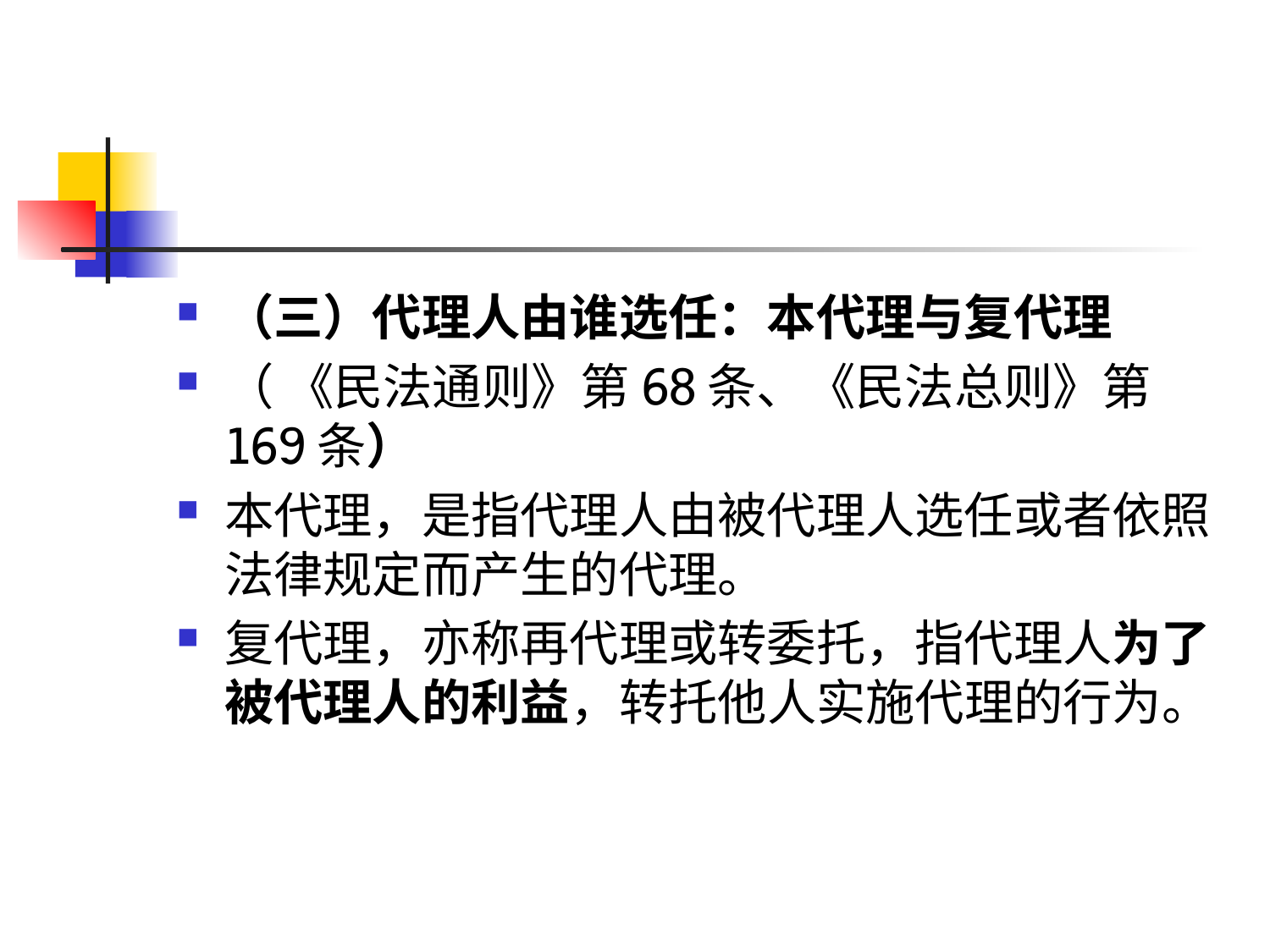

#
（三）代理人由谁选任：本代理与复代理
（ 《民法通则》第68条、《民法总则》第169条）
本代理，是指代理人由被代理人选任或者依照法律规定而产生的代理。
复代理，亦称再代理或转委托，指代理人为了被代理人的利益，转托他人实施代理的行为。